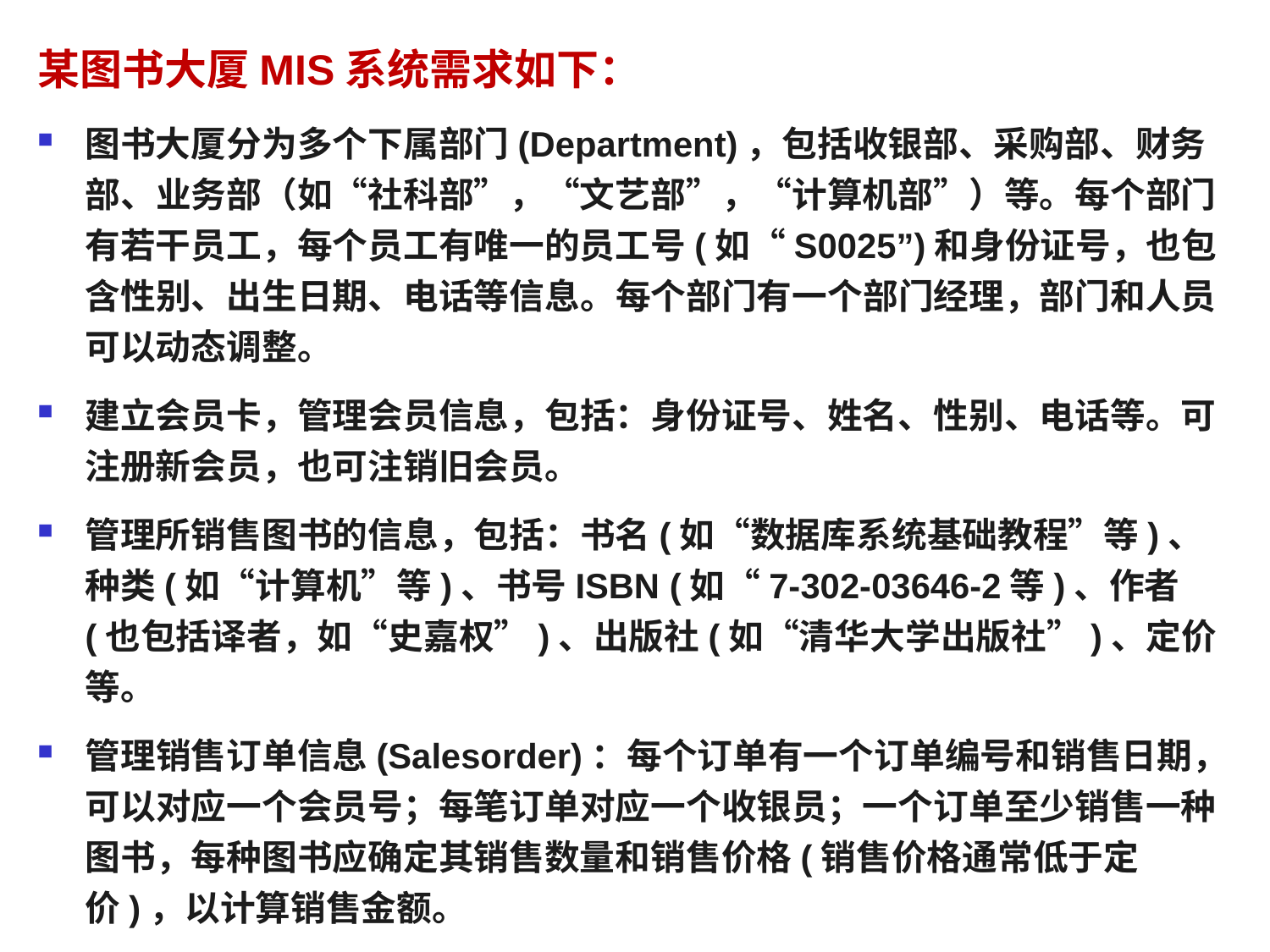

某图书大厦MIS系统需求如下：
图书大厦分为多个下属部门(Department)，包括收银部、采购部、财务部、业务部（如“社科部”，“文艺部”，“计算机部”）等。每个部门有若干员工，每个员工有唯一的员工号(如“S0025”)和身份证号，也包含性别、出生日期、电话等信息。每个部门有一个部门经理，部门和人员可以动态调整。
建立会员卡，管理会员信息，包括：身份证号、姓名、性别、电话等。可注册新会员，也可注销旧会员。
管理所销售图书的信息，包括：书名(如“数据库系统基础教程”等)、种类(如“计算机”等)、书号ISBN (如“7-302-03646-2等)、作者(也包括译者，如“史嘉权”)、出版社(如“清华大学出版社”)、定价等。
管理销售订单信息(Salesorder)：每个订单有一个订单编号和销售日期，可以对应一个会员号；每笔订单对应一个收银员；一个订单至少销售一种图书，每种图书应确定其销售数量和销售价格(销售价格通常低于定价)，以计算销售金额。